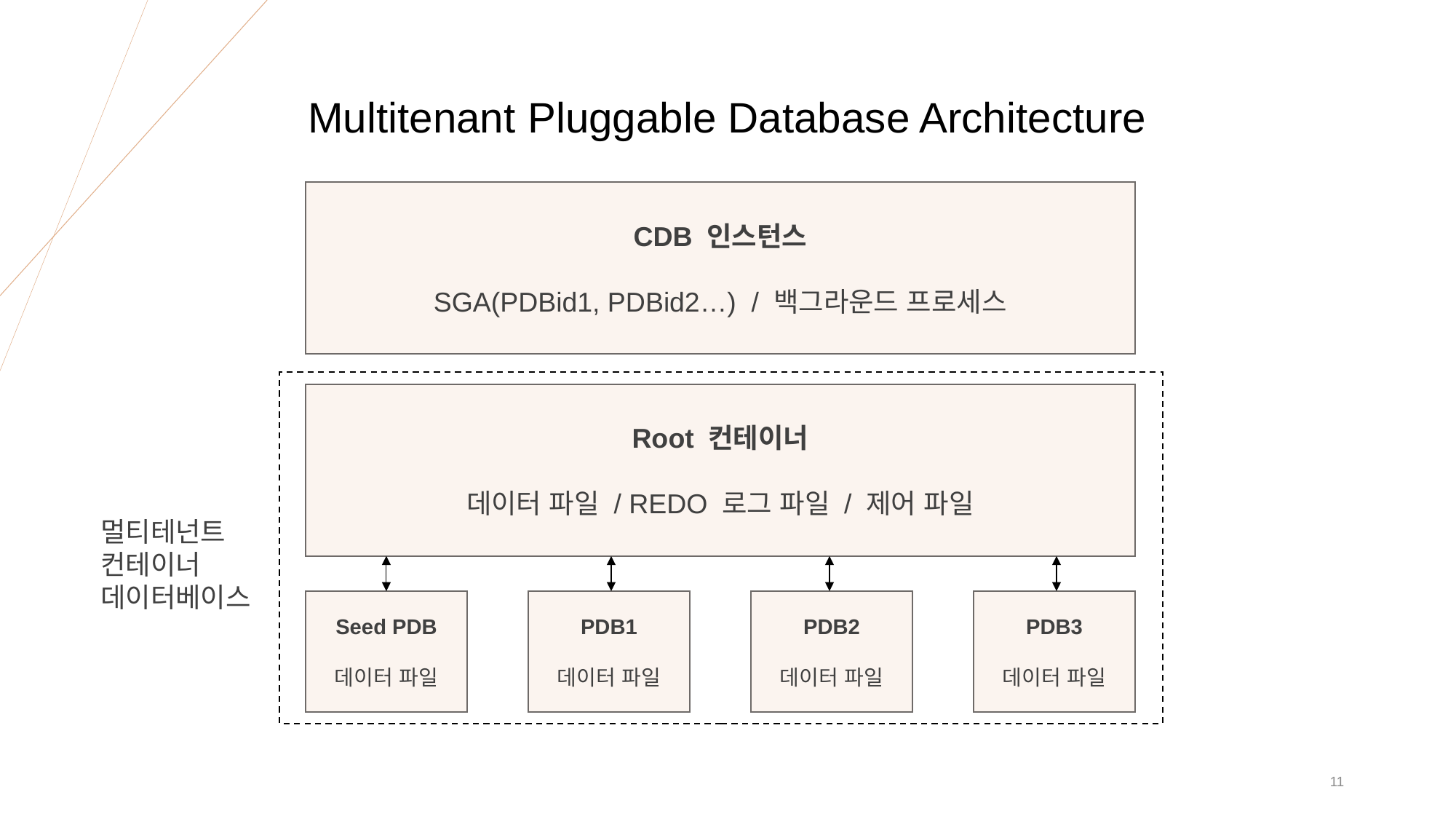

Multitenant Pluggable Database Architecture
CDB 인스턴스

SGA(PDBid1, PDBid2…)  / 백그라운드 프로세스

Root 컨테이너

데이터 파일 / REDO 로그 파일 / 제어 파일
멀티테넌트
컨테이너
데이터베이스
Seed PDB

데이터 파일
PDB1

데이터 파일
PDB2

데이터 파일
PDB3

데이터 파일
11